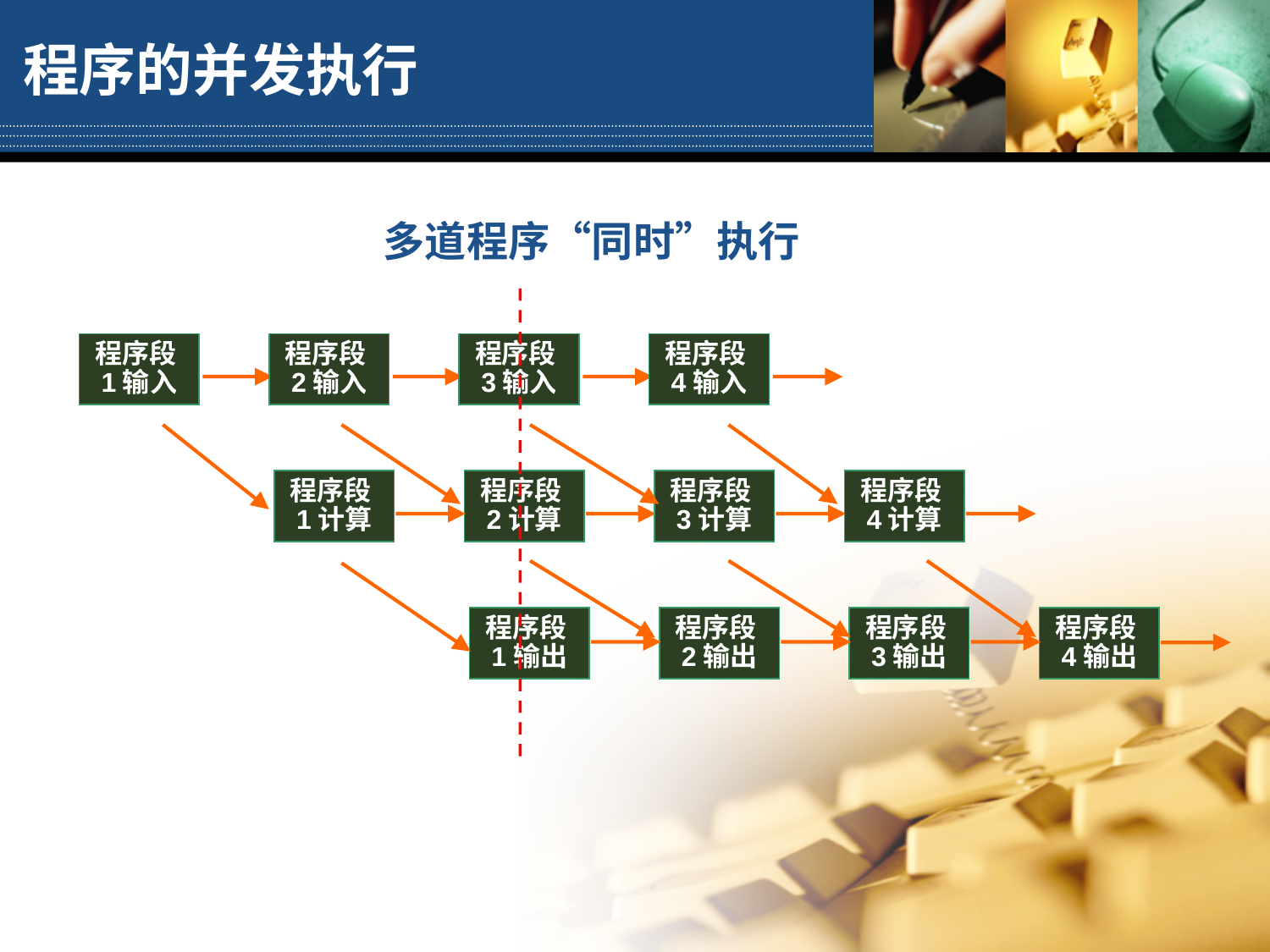

# 程序的并发执行
多道程序“同时”执行

程序段1输入
程序段2输入
程序段3输入
程序段4输入

程序段2计算
程序段1计算
程序段3计算
程序段4计算

程序段1输出
程序段2输出
程序段3输出
程序段4输出

71